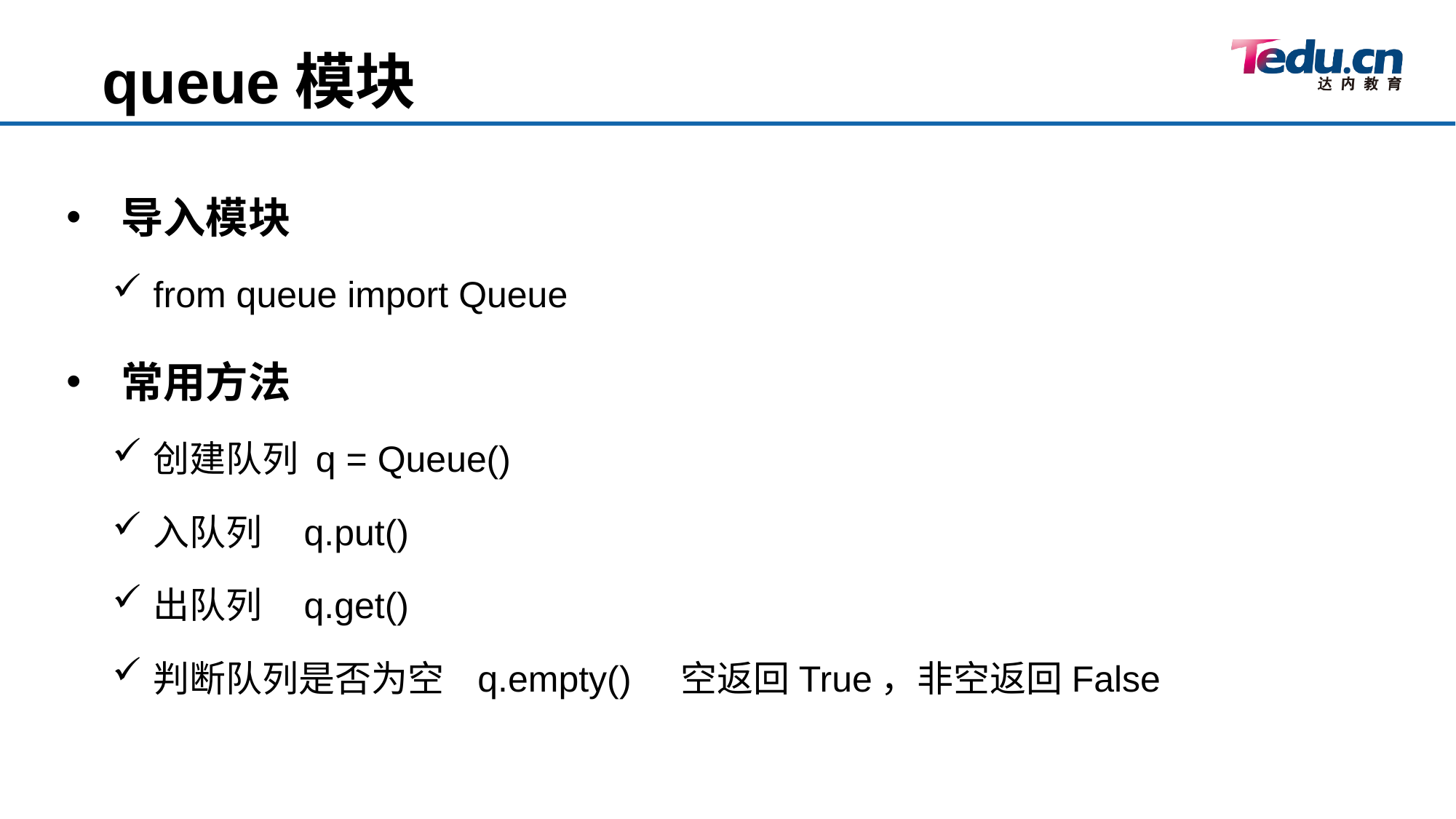

queue模块
导入模块
from queue import Queue
常用方法
创建队列 q = Queue()
入队列    q.put()
出队列    q.get()
判断队列是否为空   q.empty()    空返回True，非空返回False